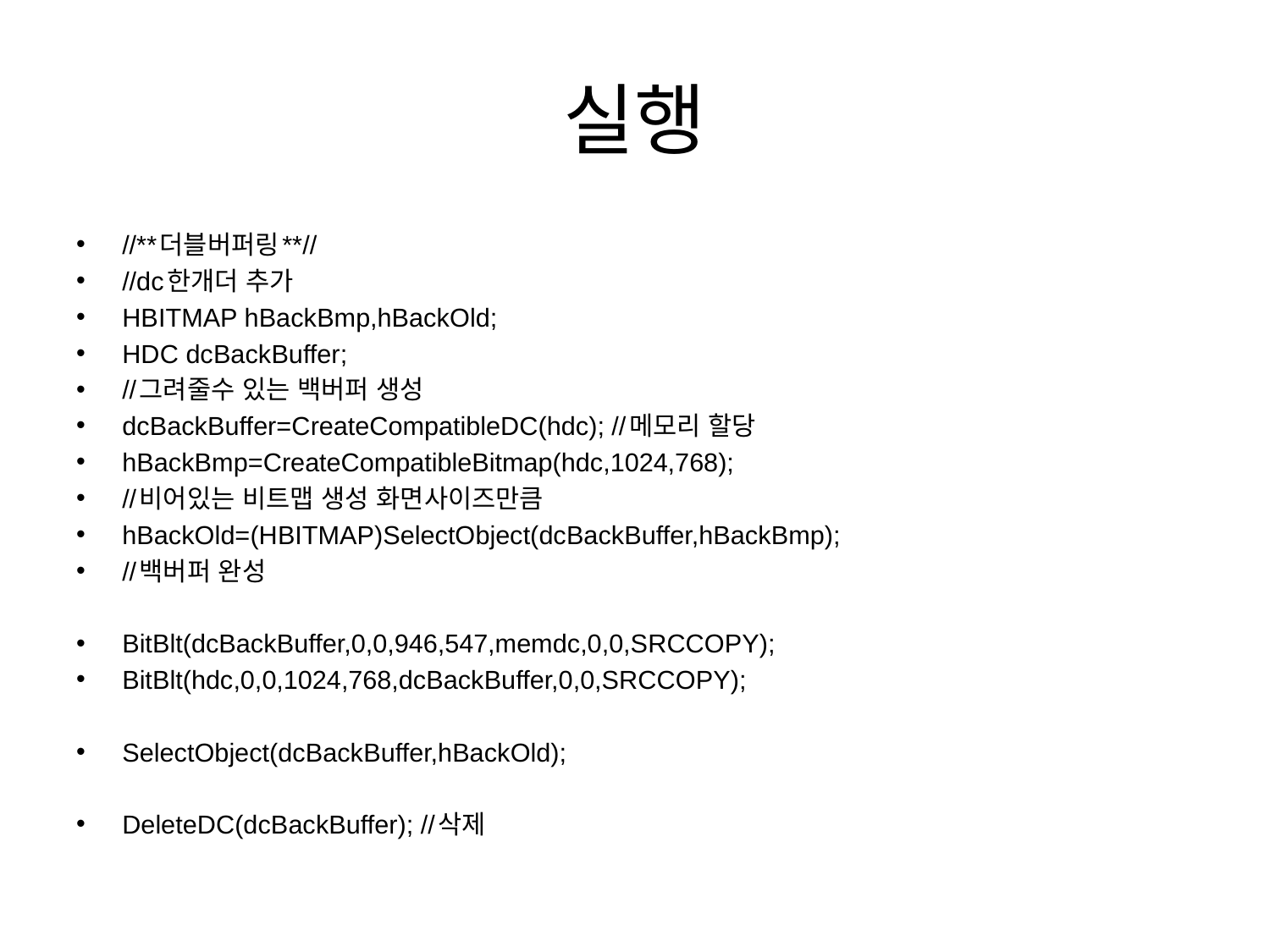

# 실행
//**더블버퍼링**//
//dc한개더 추가
HBITMAP hBackBmp,hBackOld;
HDC dcBackBuffer;
//그려줄수 있는 백버퍼 생성
dcBackBuffer=CreateCompatibleDC(hdc); //메모리 할당
hBackBmp=CreateCompatibleBitmap(hdc,1024,768);
//비어있는 비트맵 생성 화면사이즈만큼
hBackOld=(HBITMAP)SelectObject(dcBackBuffer,hBackBmp);
//백버퍼 완성

BitBlt(dcBackBuffer,0,0,946,547,memdc,0,0,SRCCOPY);
BitBlt(hdc,0,0,1024,768,dcBackBuffer,0,0,SRCCOPY);

SelectObject(dcBackBuffer,hBackOld);

DeleteDC(dcBackBuffer); //삭제